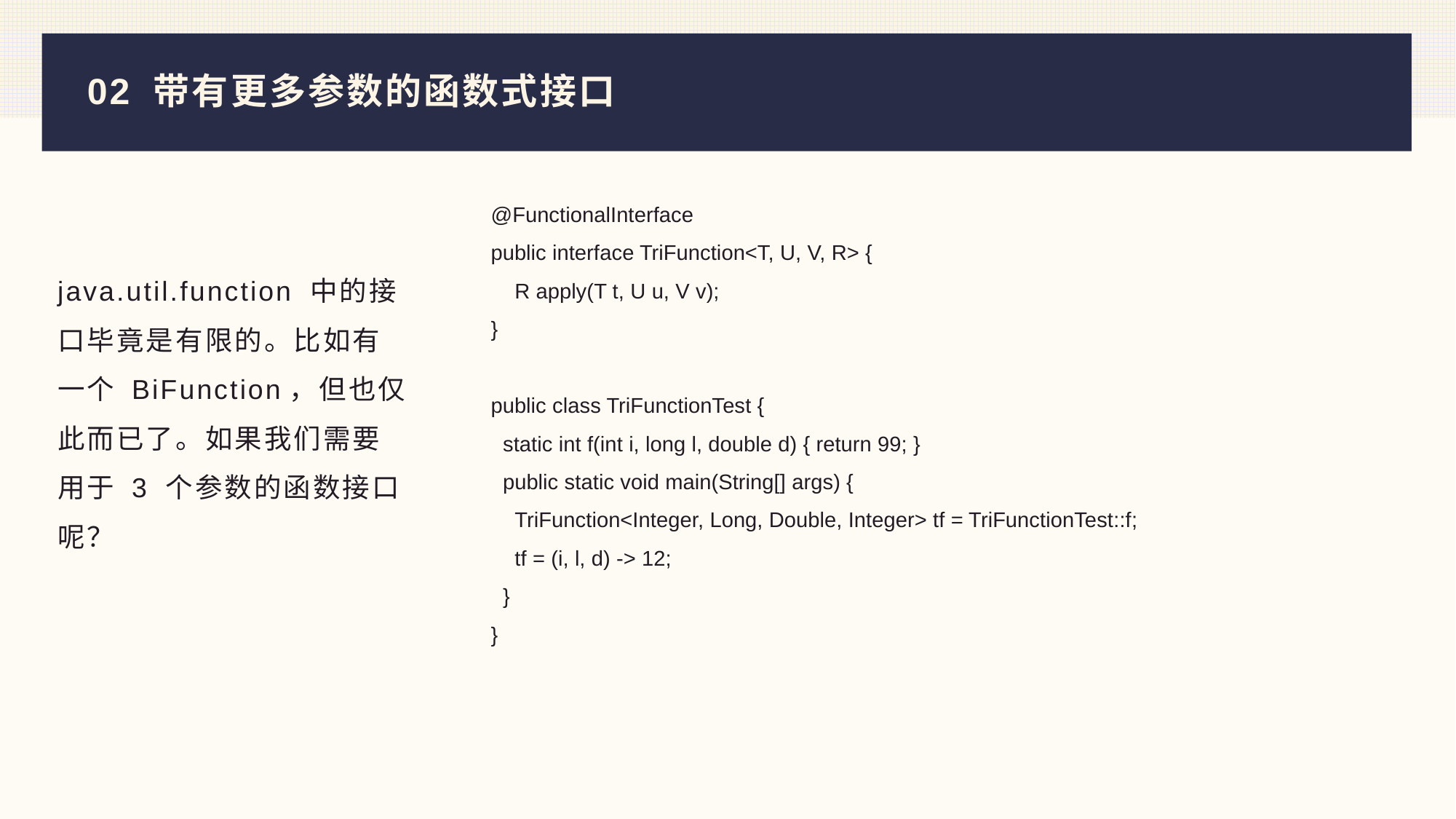

# 02 带有更多参数的函数式接口
@FunctionalInterface
public interface TriFunction<T, U, V, R> {
    R apply(T t, U u, V v);
}

public class TriFunctionTest {
  static int f(int i, long l, double d) { return 99; }
  public static void main(String[] args) {
    TriFunction<Integer, Long, Double, Integer> tf = TriFunctionTest::f;
    tf = (i, l, d) -> 12;
  }
}
java.util.function 中的接口毕竟是有限的。比如有一个 BiFunction，但也仅此而已了。如果我们需要用于 3 个参数的函数接口呢？